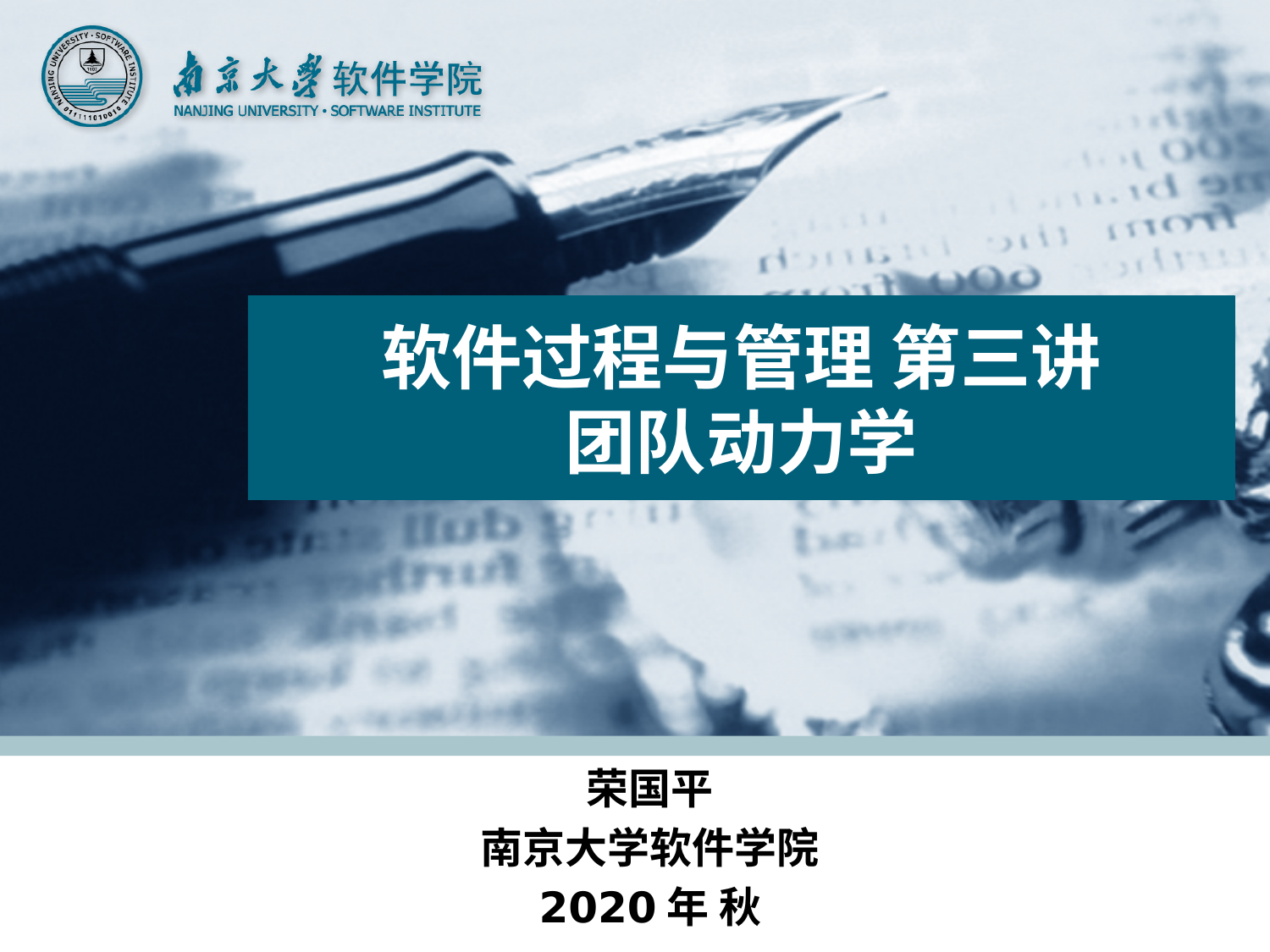

# 软件过程与管理 第三讲 团队动力学
荣国平
南京大学软件学院
2020年 秋